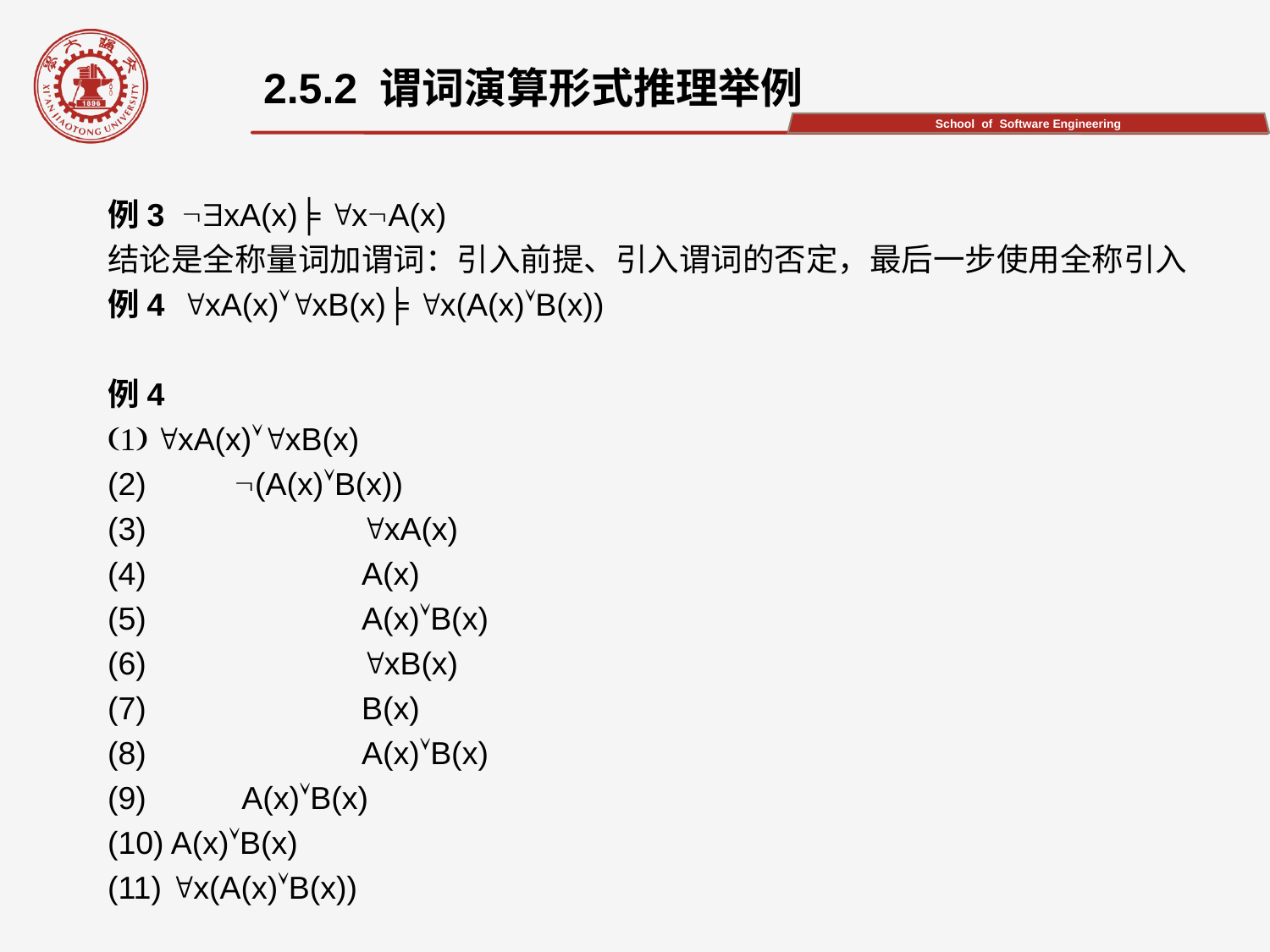

2.5.2 谓词演算形式推理举例

例3  ¬∃xA(x)╞ ∀x¬A(x)
结论是全称量词加谓词：引入前提、引入谓词的否定，最后一步使用全称引入
例4  ∀xA(x)∨∀xB(x)╞ ∀x(A(x)∨B(x))

例4
∀xA(x)∨∀xB(x)
(2) 	¬(A(x)∨B(x))
(3) 		∀xA(x)
(4)		A(x)
(5)		A(x)∨B(x)
(6)		∀xB(x)
(7)		B(x)
(8)		A(x)∨B(x)
(9)	 A(x)∨B(x)
(10) A(x)∨B(x)
(11) ∀x(A(x)∨B(x))